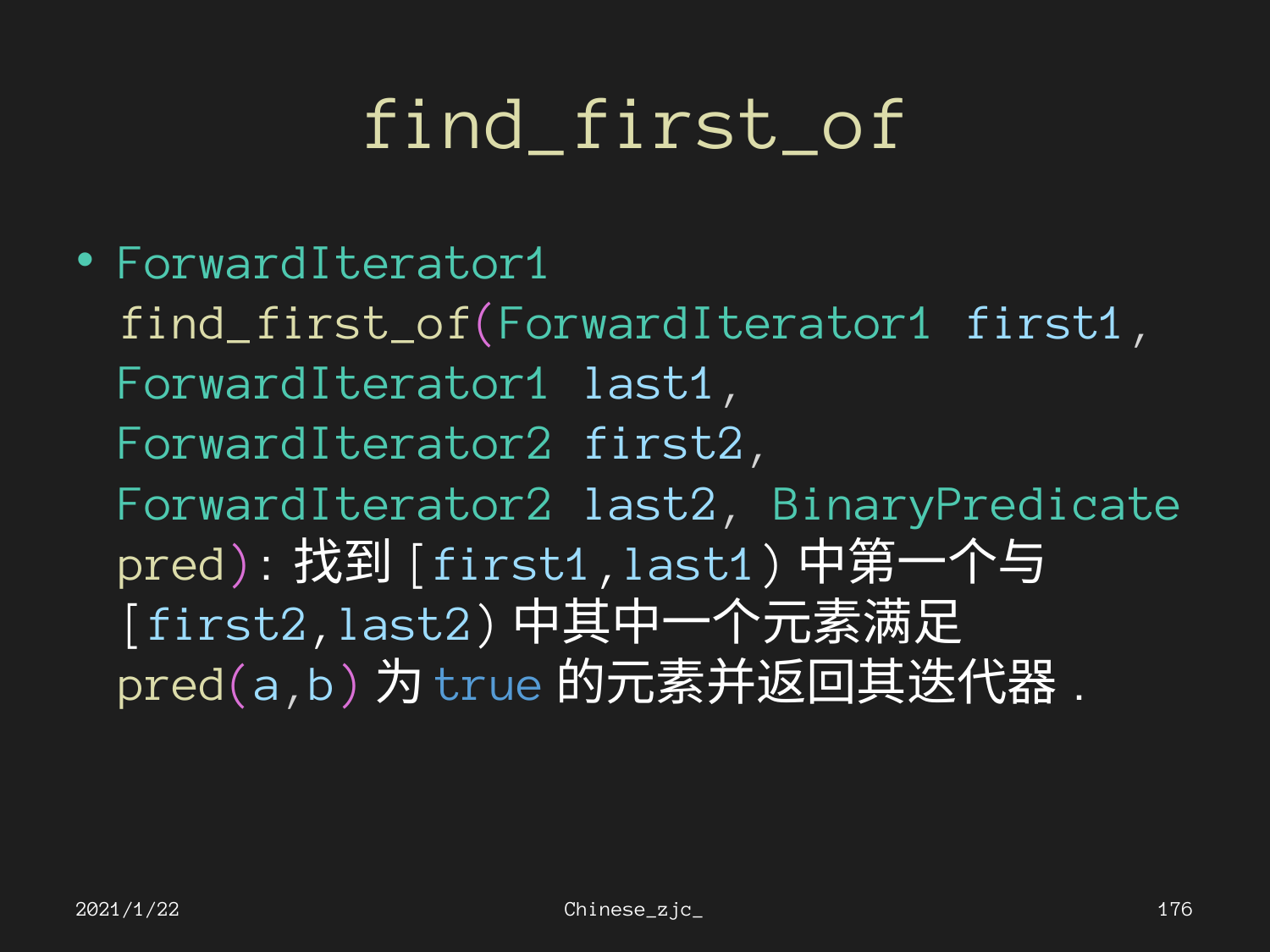

# find_first_of
ForwardIterator1 find_first_of(ForwardIterator1 first1, ForwardIterator1 last1, ForwardIterator2 first2, ForwardIterator2 last2, BinaryPredicate pred):找到[first1,last1)中第一个与[first2,last2)中其中一个元素满足pred(a,b)为true的元素并返回其迭代器.

2021/1/22
Chinese_zjc_
176